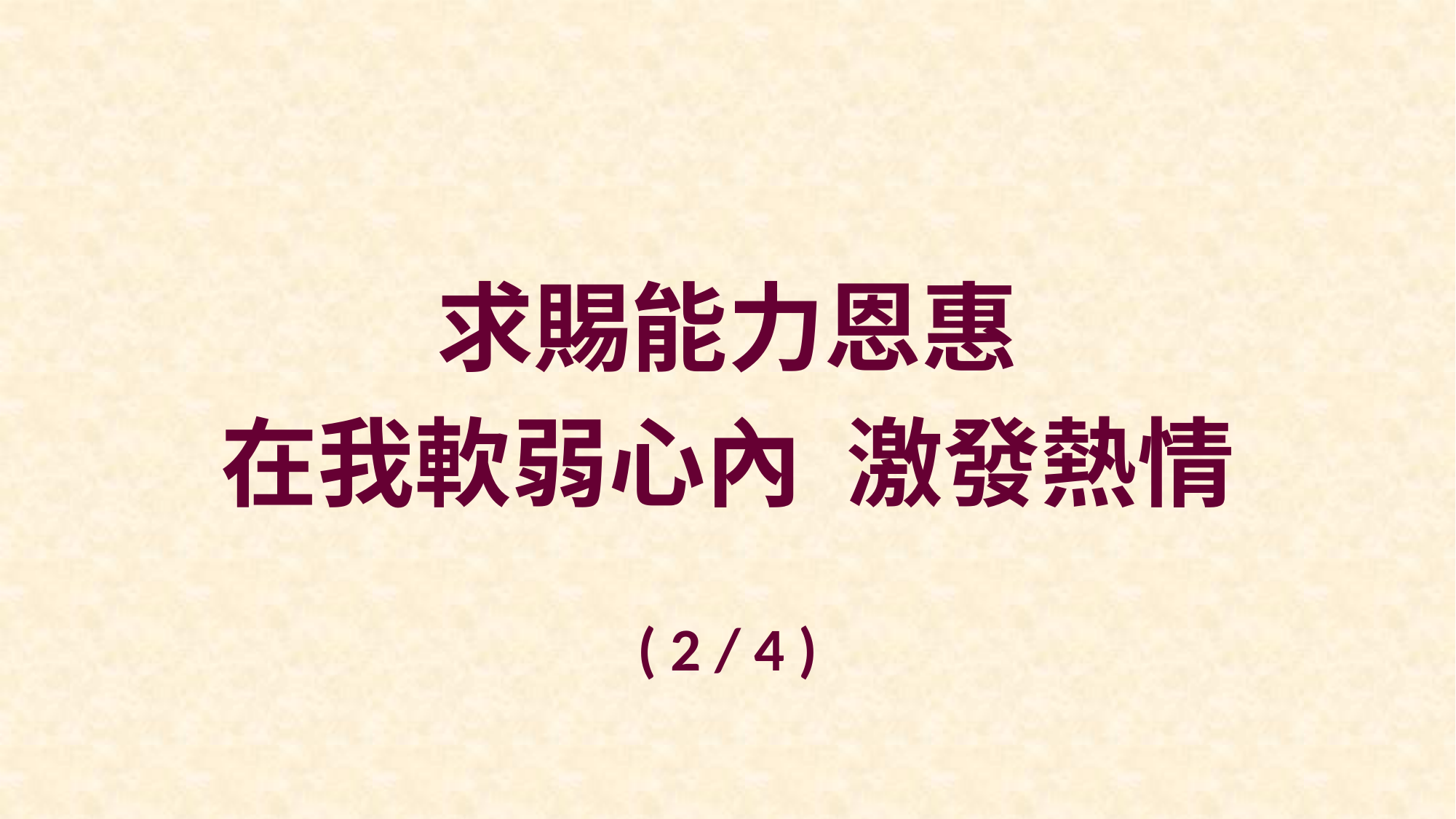

求賜能力恩惠
在我軟弱心內  激發熱情
( 2 / 4 )